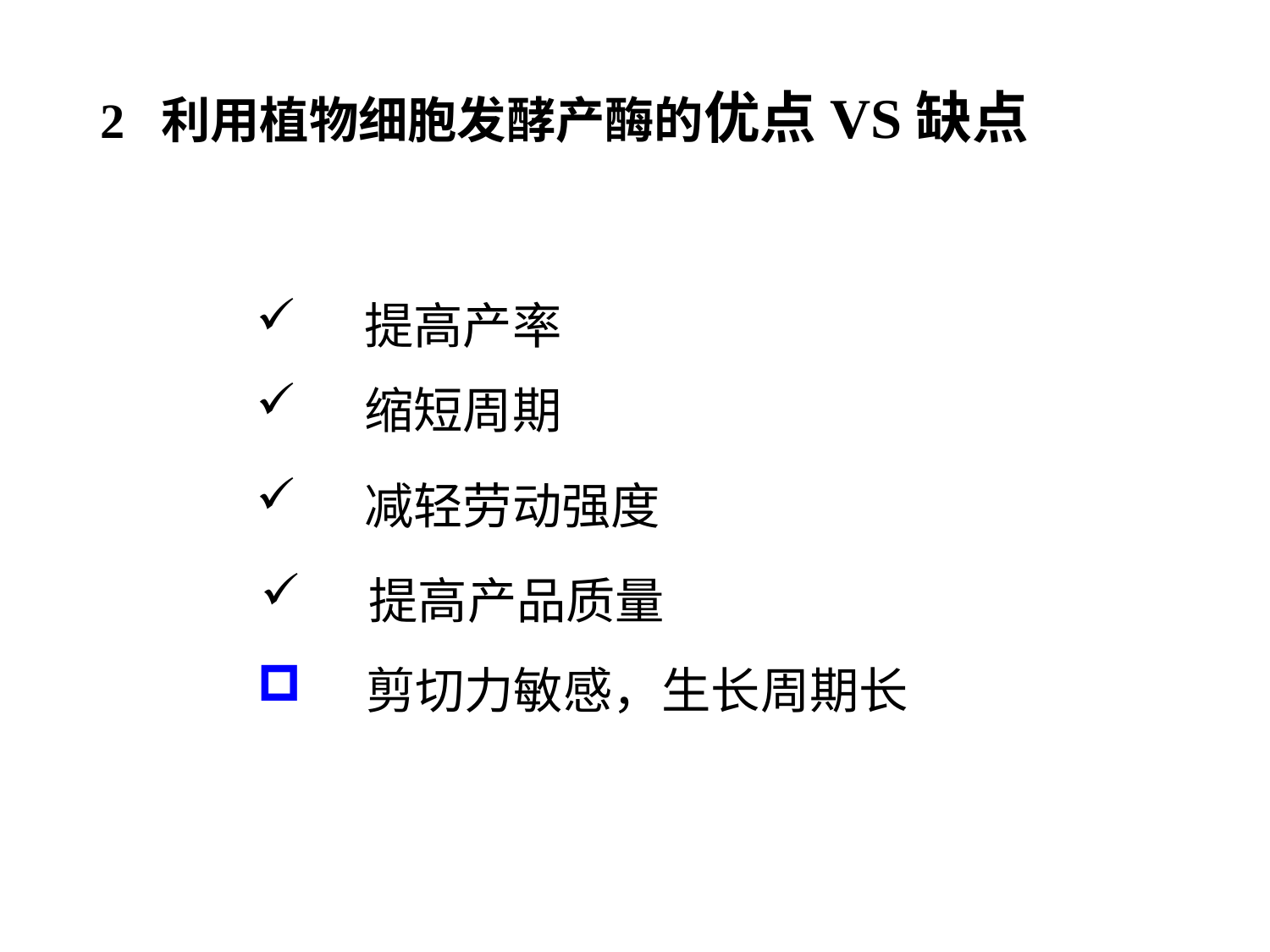

2  利用植物细胞发酵产酶的优点VS缺点
   提高产率
   缩短周期
   减轻劳动强度
   提高产品质量
   剪切力敏感，生长周期长